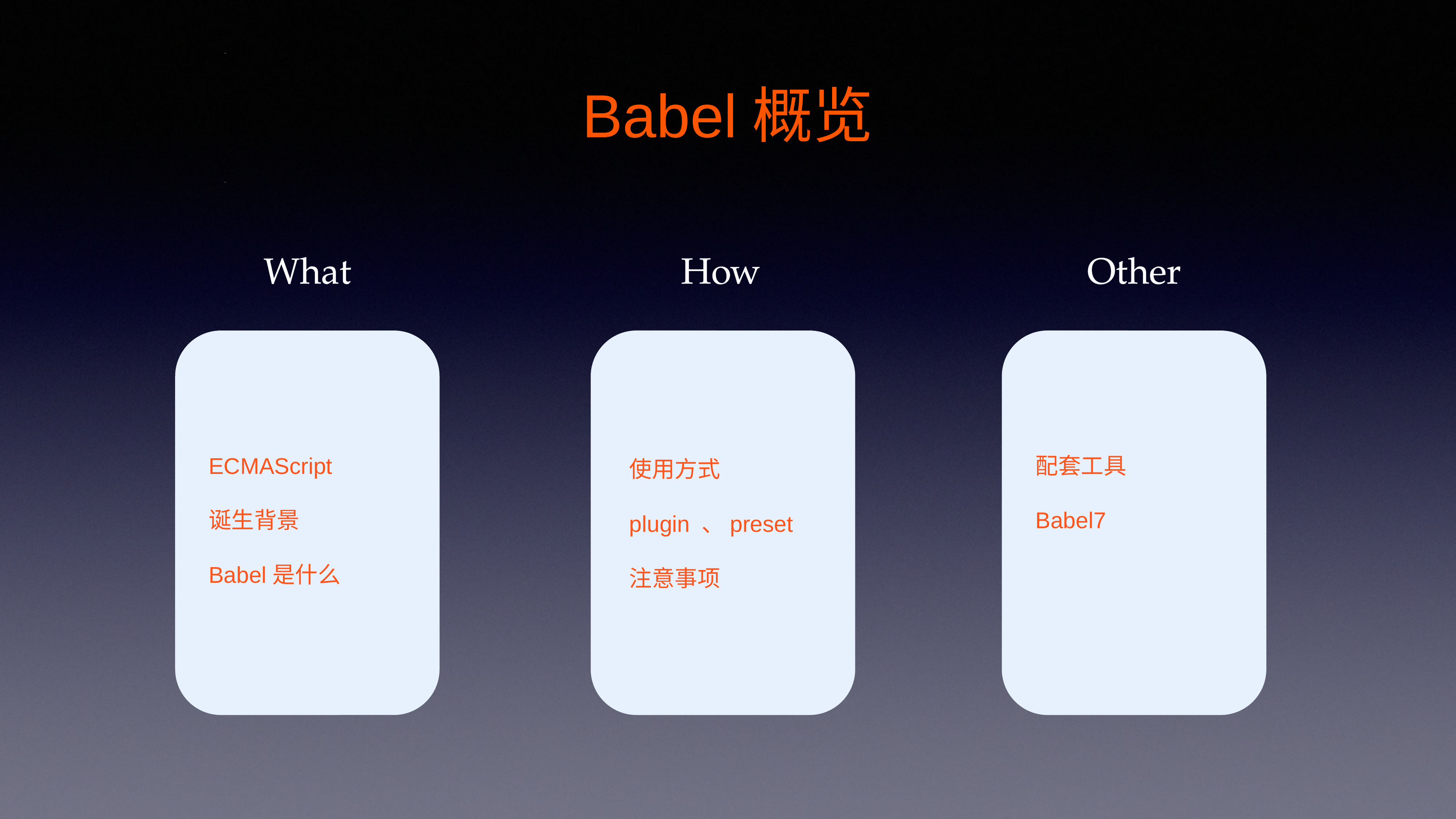

Babel概览

What
How
Other

使用方式

plugin 、preset

注意事项
ECMAScript

诞生背景

Babel是什么

配套工具

Babel7